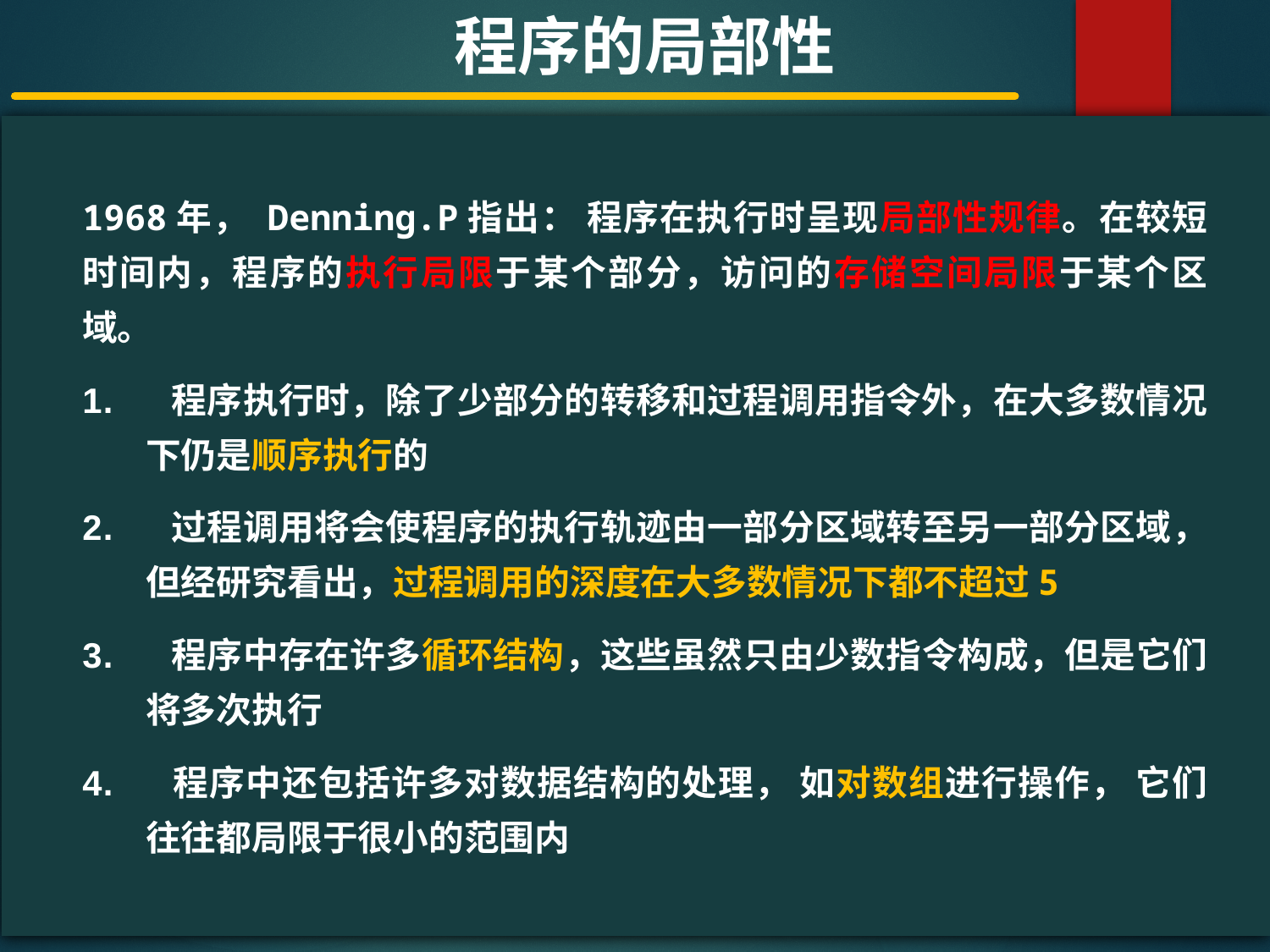

程序的局部性
#
1968年， Denning.P指出： 程序在执行时呈现局部性规律。在较短时间内，程序的执行局限于某个部分，访问的存储空间局限于某个区域。
  程序执行时，除了少部分的转移和过程调用指令外，在大多数情况下仍是顺序执行的
  过程调用将会使程序的执行轨迹由一部分区域转至另一部分区域，但经研究看出，过程调用的深度在大多数情况下都不超过5
  程序中存在许多循环结构，这些虽然只由少数指令构成，但是它们将多次执行
  程序中还包括许多对数据结构的处理， 如对数组进行操作， 它们往往都局限于很小的范围内